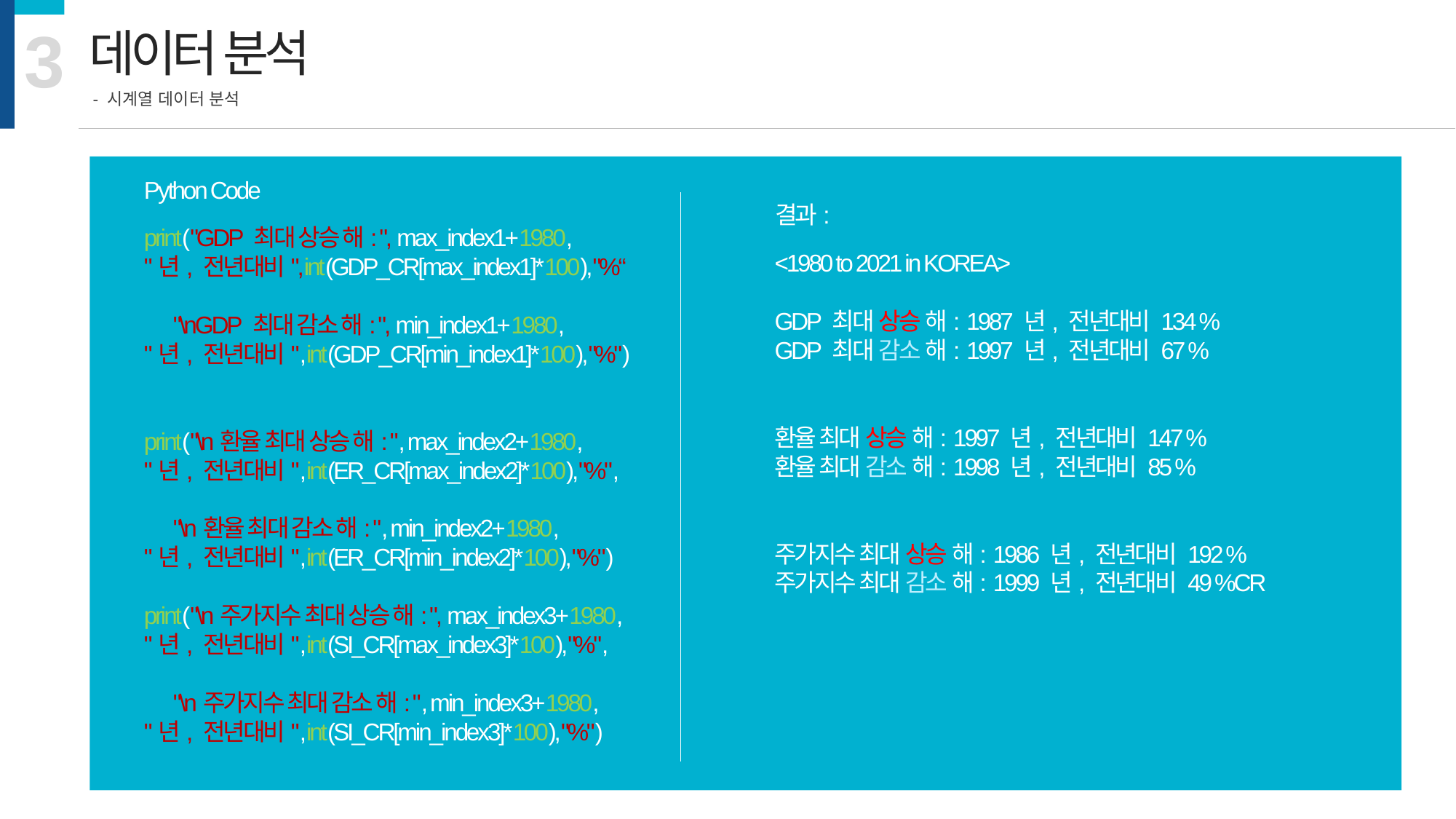

3
데이터 분석
- 시계열 데이터 분석

Python Code

print("GDP 최대 상승 해: ", max_index1+1980,
"년, 전년대비",int(GDP_CR[max_index1]*100),"%“

      "\nGDP 최대 감소 해: ", min_index1+1980,
"년, 전년대비",int(GDP_CR[min_index1]*100),"%")

print("\n환율 최대 상승 해: ", max_index2+1980,
"년, 전년대비",int(ER_CR[max_index2]*100),"%",

      "\n환율 최대 감소 해: ", min_index2+1980,
"년, 전년대비",int(ER_CR[min_index2]*100),"%")

print("\n주가지수 최대 상승 해: ", max_index3+1980,
"년, 전년대비",int(SI_CR[max_index3]*100),"%",

      "\n주가지수 최대 감소 해: ", min_index3+1980,
"년, 전년대비",int(SI_CR[min_index3]*100),"%")
결과:
<1980 to 2021 in KOREA>

GDP 최대 상승 해:  1987 년, 전년대비 134 %
GDP 최대 감소 해:  1997 년, 전년대비 67 %

환율 최대 상승 해:  1997 년, 전년대비 147 %
환율 최대 감소 해:  1998 년, 전년대비 85 %

주가지수 최대 상승 해:  1986 년, 전년대비 192 %
주가지수 최대 감소 해:  1999 년, 전년대비 49 %CR, 'violet')